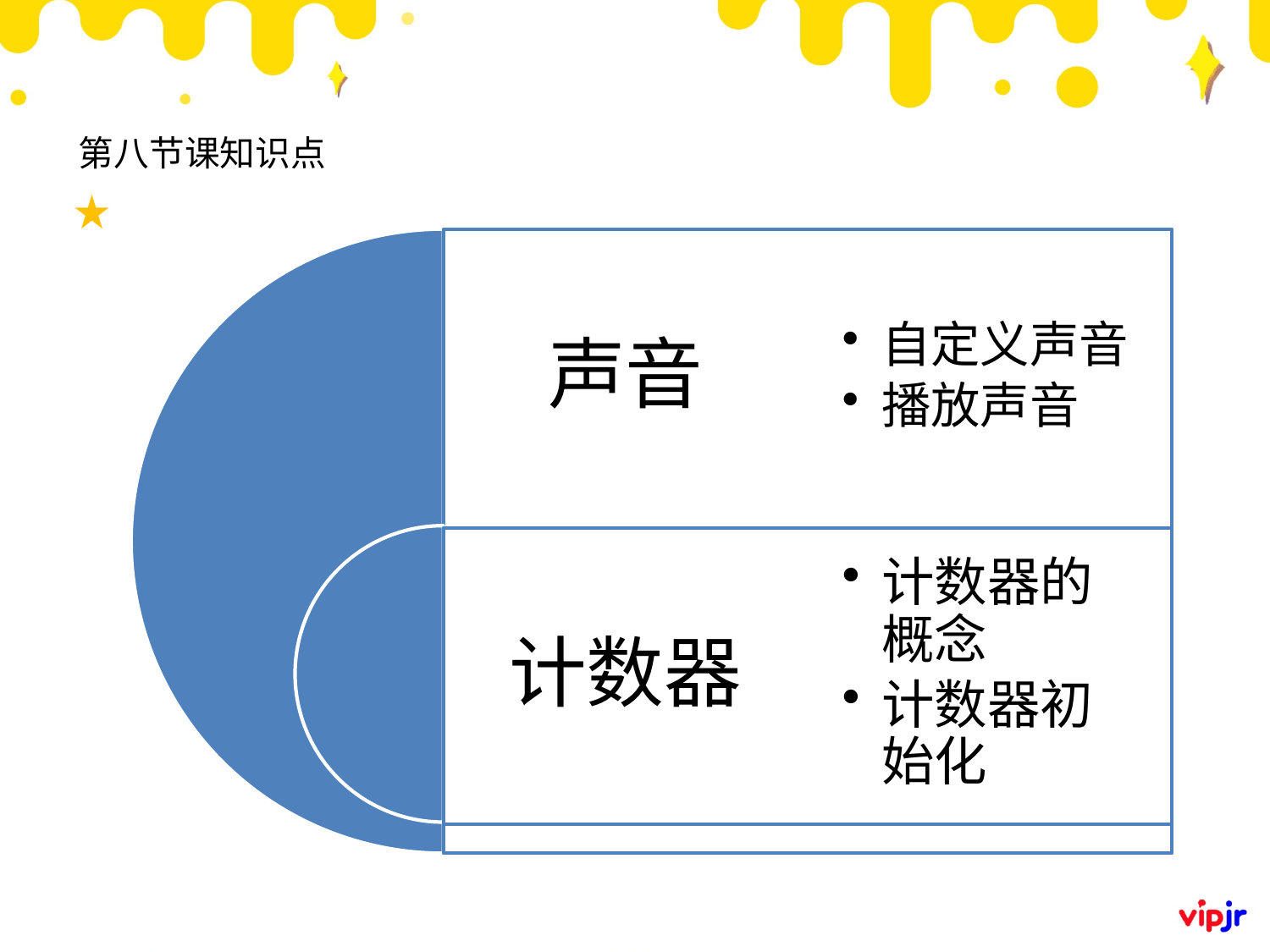

第八节课知识点
声音
计数器
自定义声音
播放声音
计数器的概念
计数器初始化